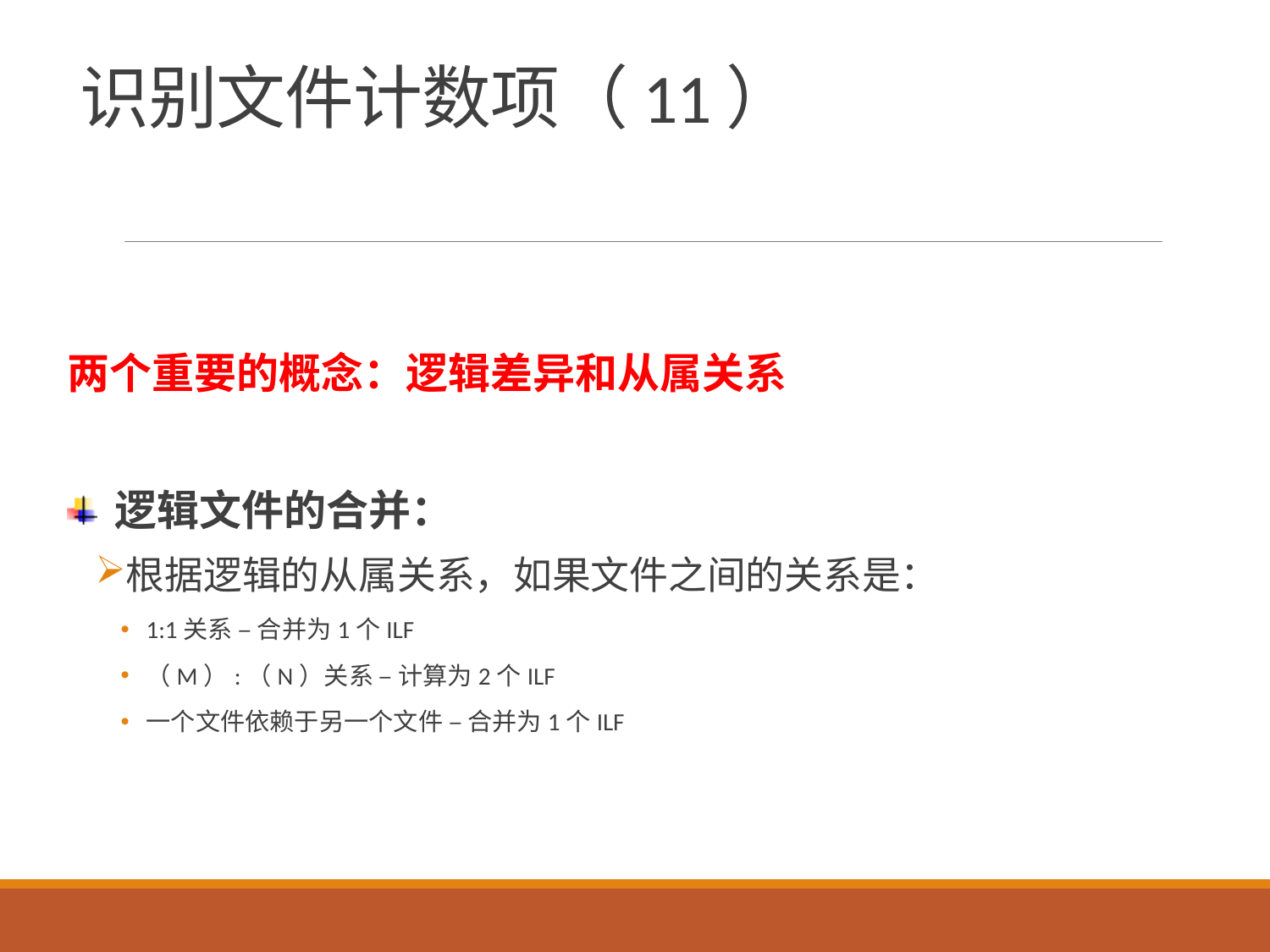

# 识别文件计数项（11）
两个重要的概念：逻辑差异和从属关系

逻辑文件的合并：
根据逻辑的从属关系，如果文件之间的关系是：
1:1关系 – 合并为1个ILF
（M）:（N）关系 – 计算为2个ILF
一个文件依赖于另一个文件 – 合并为1个ILF